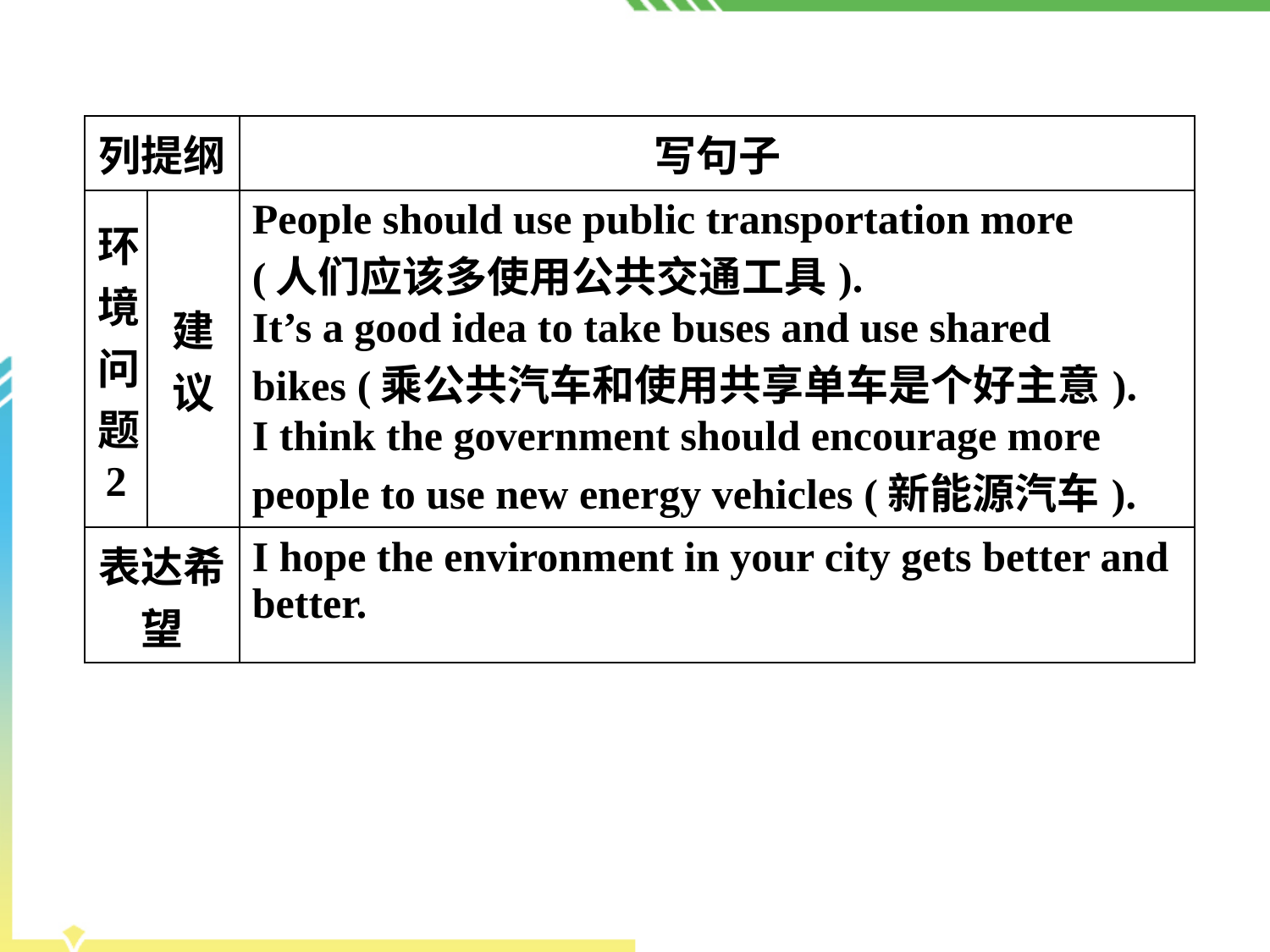

| 列提纲 |  | 写句子 |
| --- | --- | --- |
| 环境问题2 | 建议 | People should use public transportation more (人们应该多使用公共交通工具). It’s a good idea to take buses and use shared bikes (乘公共汽车和使用共享单车是个好主意). I think the government should encourage more people to use new energy vehicles (新能源汽车). |
| 表达希望 |  | I hope the environment in your city gets better and better. |